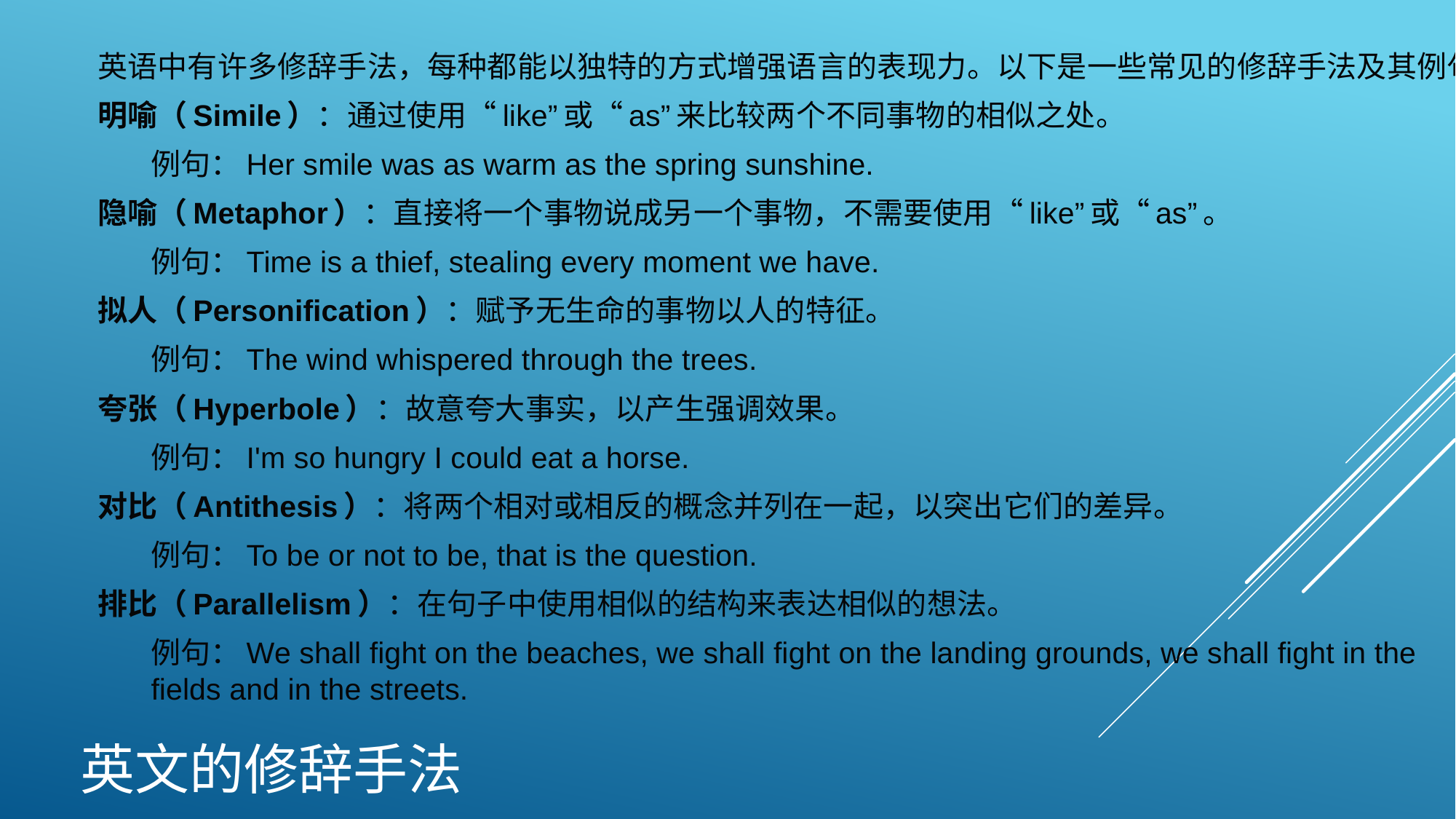

英语中有许多修辞手法，每种都能以独特的方式增强语言的表现力。以下是一些常见的修辞手法及其例句：
明喻（Simile）：通过使用“like”或“as”来比较两个不同事物的相似之处。
例句：Her smile was as warm as the spring sunshine.
隐喻（Metaphor）：直接将一个事物说成另一个事物，不需要使用“like”或“as”。
例句：Time is a thief, stealing every moment we have.
拟人（Personification）：赋予无生命的事物以人的特征。
例句：The wind whispered through the trees.
夸张（Hyperbole）：故意夸大事实，以产生强调效果。
例句：I'm so hungry I could eat a horse.
对比（Antithesis）：将两个相对或相反的概念并列在一起，以突出它们的差异。
例句：To be or not to be, that is the question.
排比（Parallelism）：在句子中使用相似的结构来表达相似的想法。
例句：We shall fight on the beaches, we shall fight on the landing grounds, we shall fight in the fields and in the streets.

# 英文的修辞手法